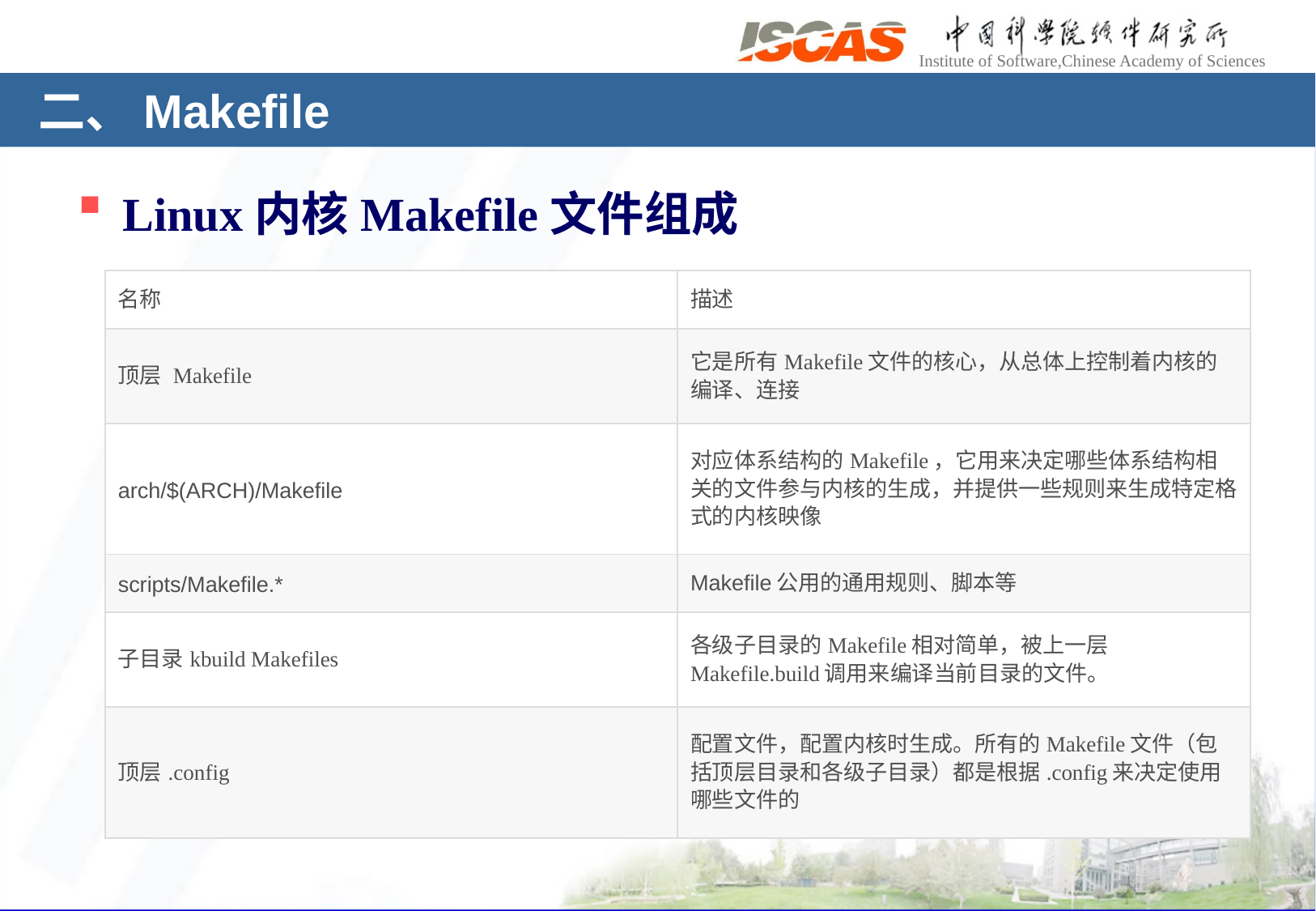

# 二、Makefile
Linux内核Makefile文件组成
| 名称 | 描述 |
| --- | --- |
| 顶层 Makefile | 它是所有Makefile文件的核心，从总体上控制着内核的编译、连接 |
| arch/$(ARCH)/Makefile | 对应体系结构的Makefile，它用来决定哪些体系结构相关的文件参与内核的生成，并提供一些规则来生成特定格式的内核映像 |
| scripts/Makefile.\* | Makefile公用的通用规则、脚本等 |
| 子目录kbuild Makefiles | 各级子目录的Makefile相对简单，被上一层Makefile.build调用来编译当前目录的文件。 |
| 顶层.config | 配置文件，配置内核时生成。所有的Makefile文件（包括顶层目录和各级子目录）都是根据.config来决定使用哪些文件的 |